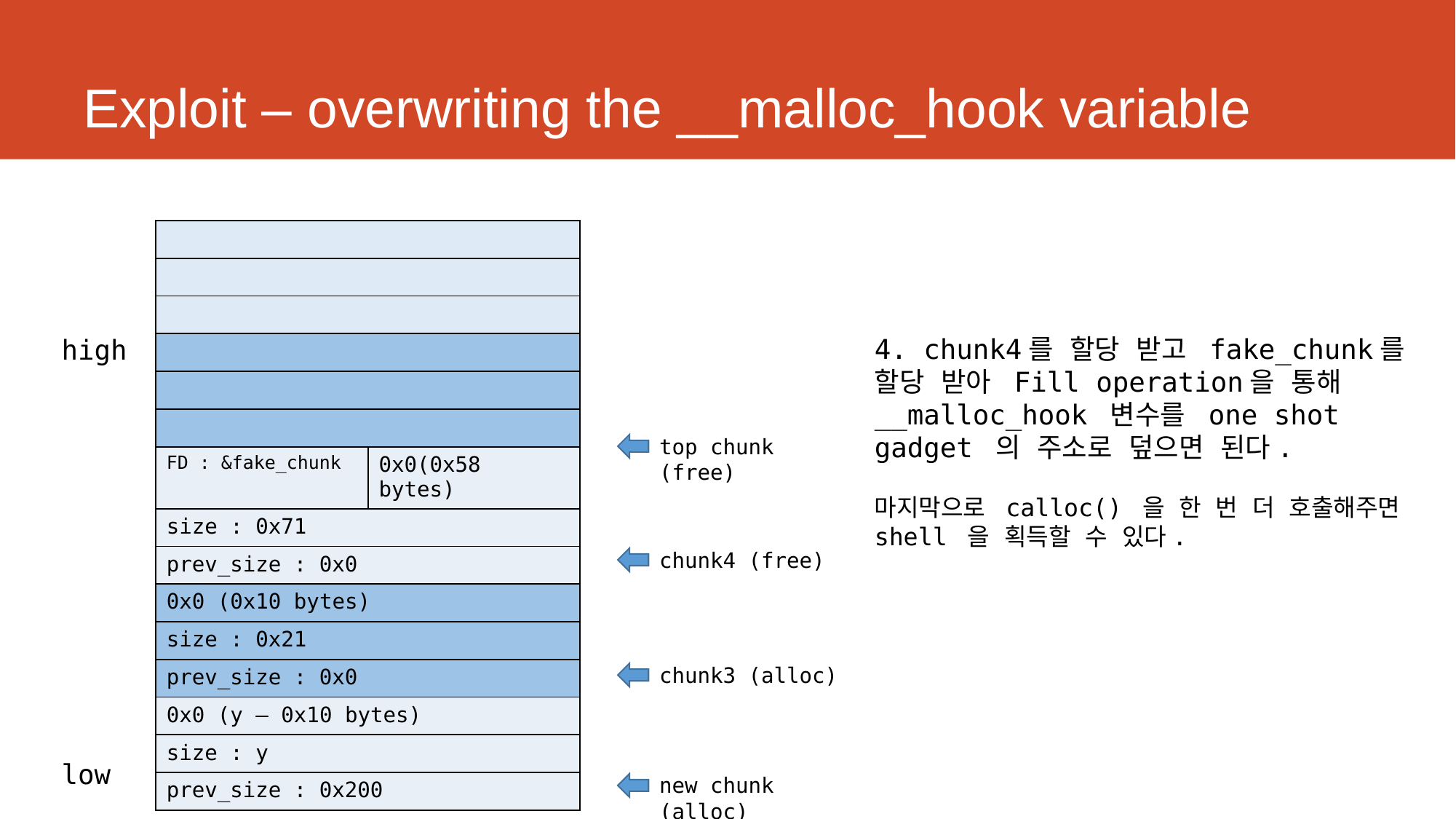

# Exploit – overwriting the __malloc_hook variable
|  |  |
| --- | --- |
|  |  |
|  |  |
|  |  |
|  |  |
|  |  |
| FD : &fake\_chunk | 0x0(0x58 bytes) |
| size : 0x71 |  |
| prev\_size : 0x0 |  |
| 0x0 (0x10 bytes) |  |
| size : 0x21 |  |
| prev\_size : 0x0 |  |
| 0x0 (y – 0x10 bytes) |  |
| size : y |  |
| prev\_size : 0x200 |  |

4. chunk4를 할당 받고 fake_chunk를 할당 받아 Fill operation을 통해 __malloc_hook 변수를 one shot gadget 의 주소로 덮으면 된다.

마지막으로 calloc() 을 한 번 더 호출해주면 shell 을 획득할 수 있다.

high
top chunk (free)

chunk4 (free)

chunk3 (alloc)

low
new chunk (alloc)